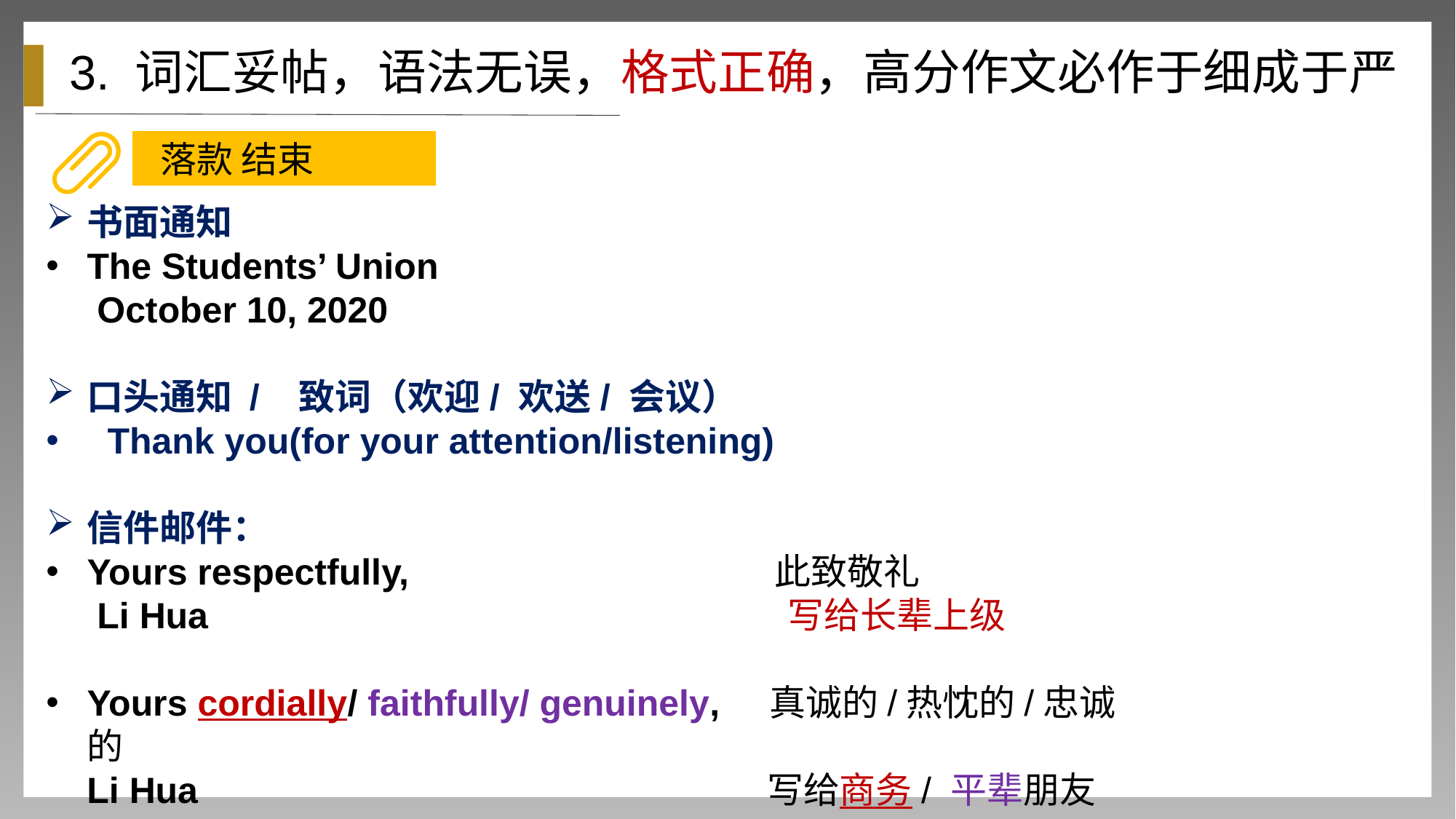

3. 词汇妥帖，语法无误，格式正确，高分作文必作于细成于严
 落款 结束

书面通知
The Students’ Union
     October 10, 2020

口头通知 /   致词（欢迎/ 欢送/ 会议）
  Thank you(for your attention/listening)

信件邮件：
Yours respectfully,                                   此致敬礼
     Li Hua                                                        写给长辈上级

Yours cordially/ faithfully/ genuinely,    真诚的/热忱的/忠诚的
    Li Hua                                                       写给商务/ 平辈朋友